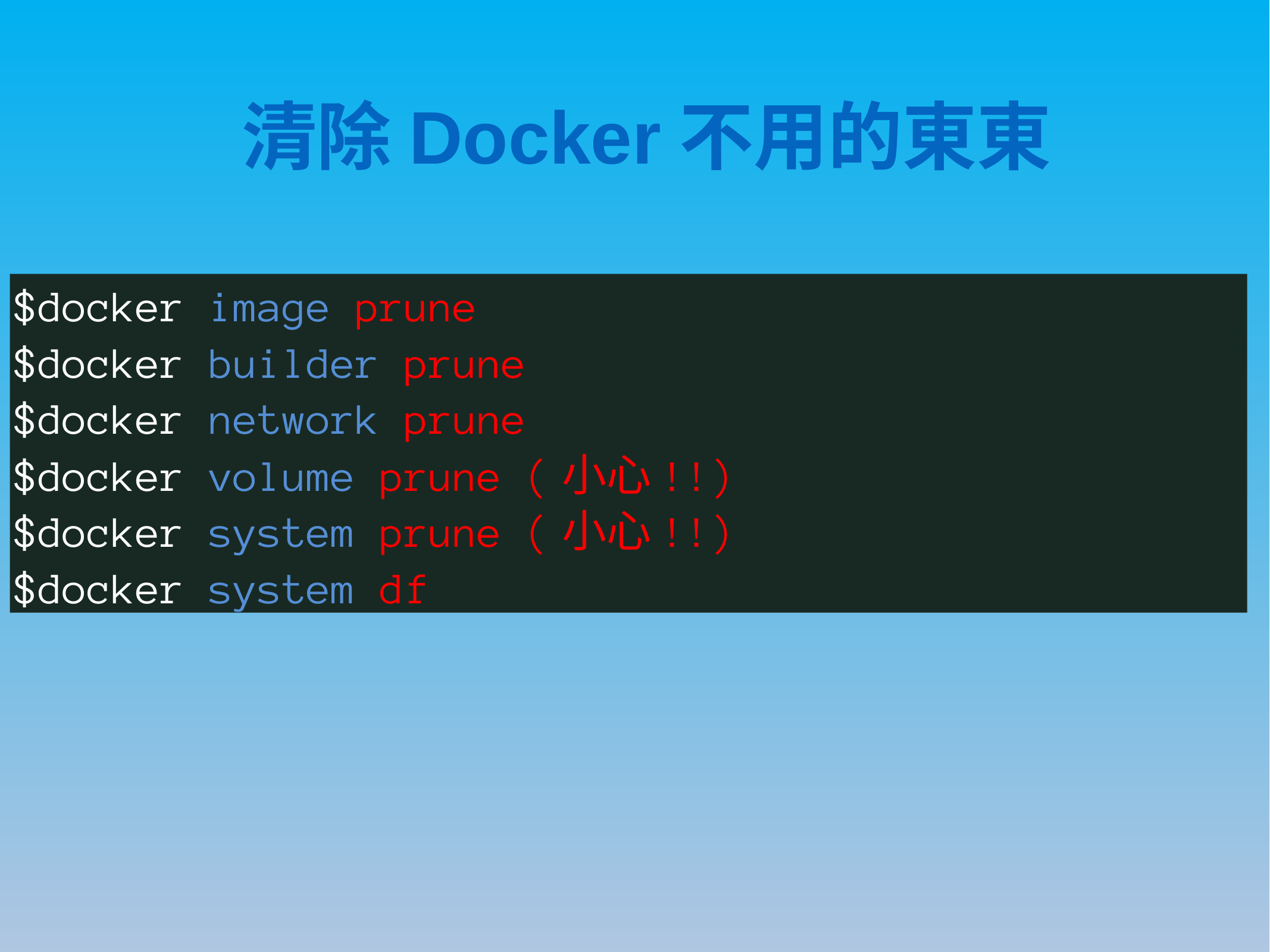

清除Docker不用的東東
$docker image prune
$docker builder prune
$docker network prune
$docker volume prune (小心!!)
$docker system prune (小心!!)
$docker system df